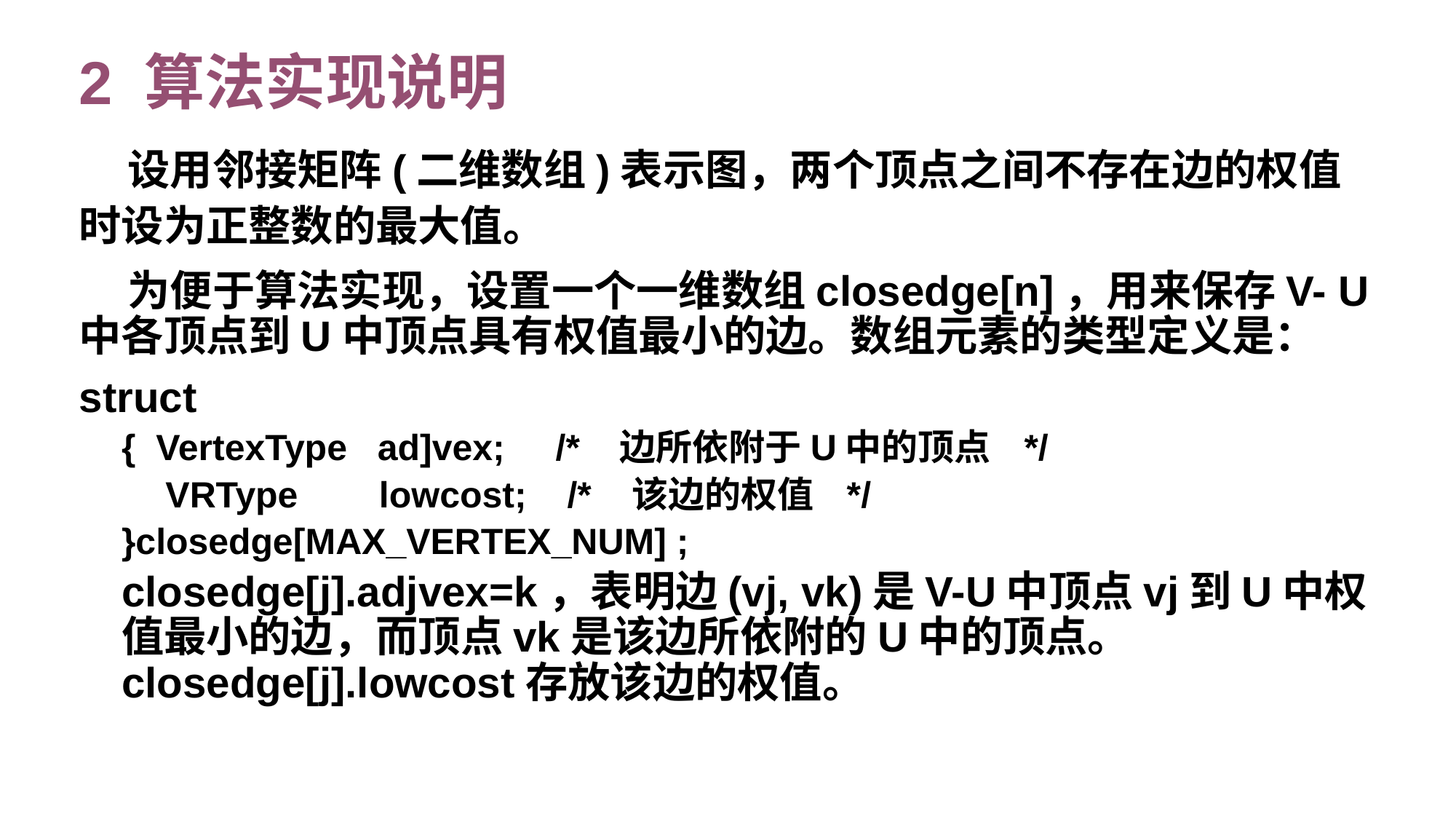

2 算法实现说明
    设用邻接矩阵(二维数组)表示图，两个顶点之间不存在边的权值时设为正整数的最大值。
    为便于算法实现，设置一个一维数组closedge[n]，用来保存V- U中各顶点到U中顶点具有权值最小的边。数组元素的类型定义是：
struct
{  VertexType   ad]vex;     /*   边所依附于U中的顶点   */
VRType        lowcost;    /*   该边的权值   */
}closedge[MAX_VERTEX_NUM] ;
closedge[j].adjvex=k，表明边(vj, vk)是V-U中顶点vj到U中权值最小的边，而顶点vk是该边所依附的U中的顶点。 closedge[j].lowcost存放该边的权值。